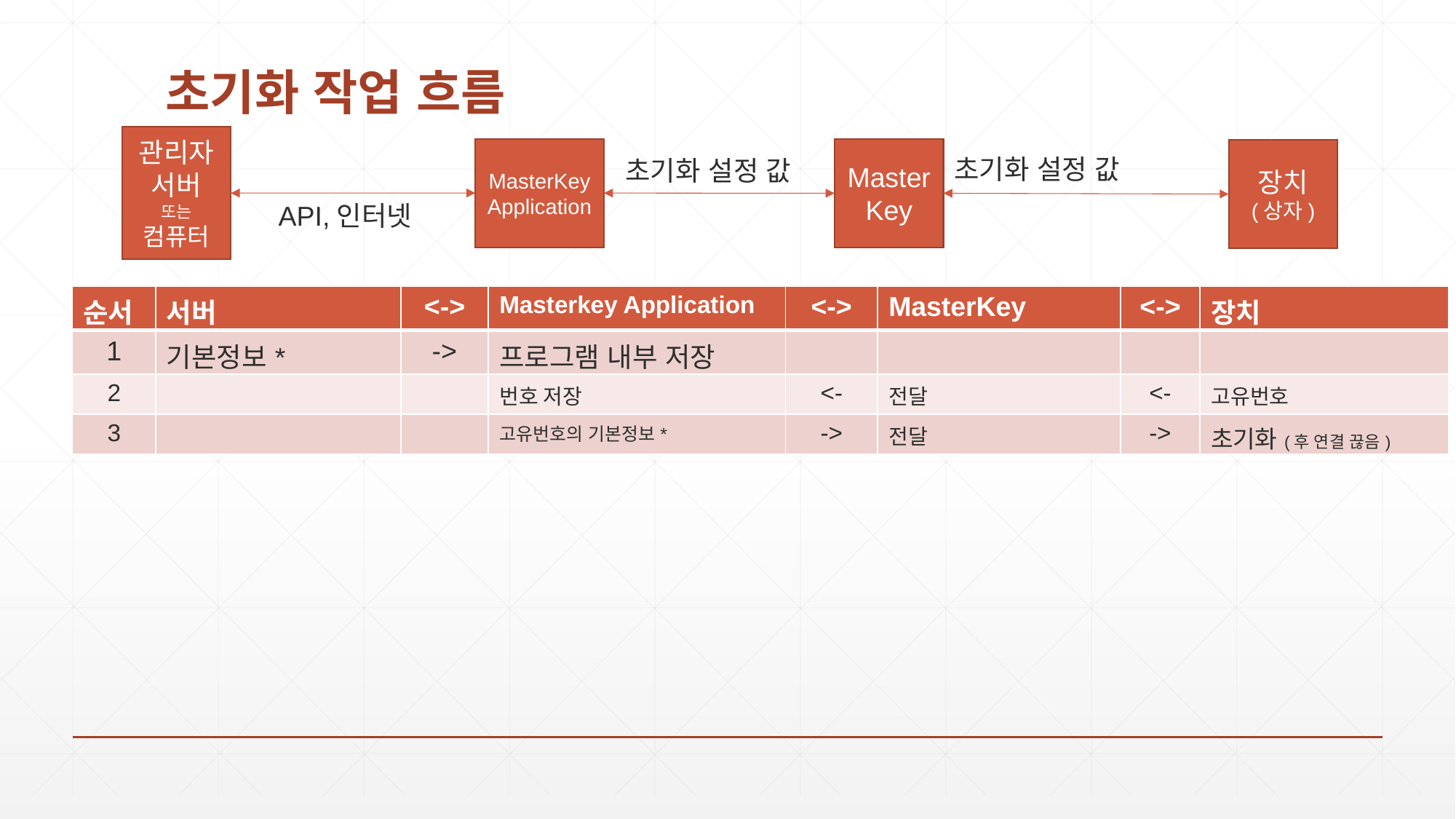

# 초기화 작업 흐름
관리자 서버
또는
컴퓨터
MasterKey Application
MasterKey
장치
(상자)
초기화 설정 값
초기화 설정 값
API,인터넷
| 순서 | 서버 | <-> | Masterkey Application | <-> | MasterKey | <-> | 장치 |
| --- | --- | --- | --- | --- | --- | --- | --- |
| 1 | 기본정보\* | -> | 프로그램 내부 저장 |  |  |  |  |
| 2 |  |  | 번호 저장 | <- | 전달 | <- | 고유번호 |
| 3 |  |  | 고유번호의 기본정보\* | -> | 전달 | -> | 초기화(후 연결 끊음) |